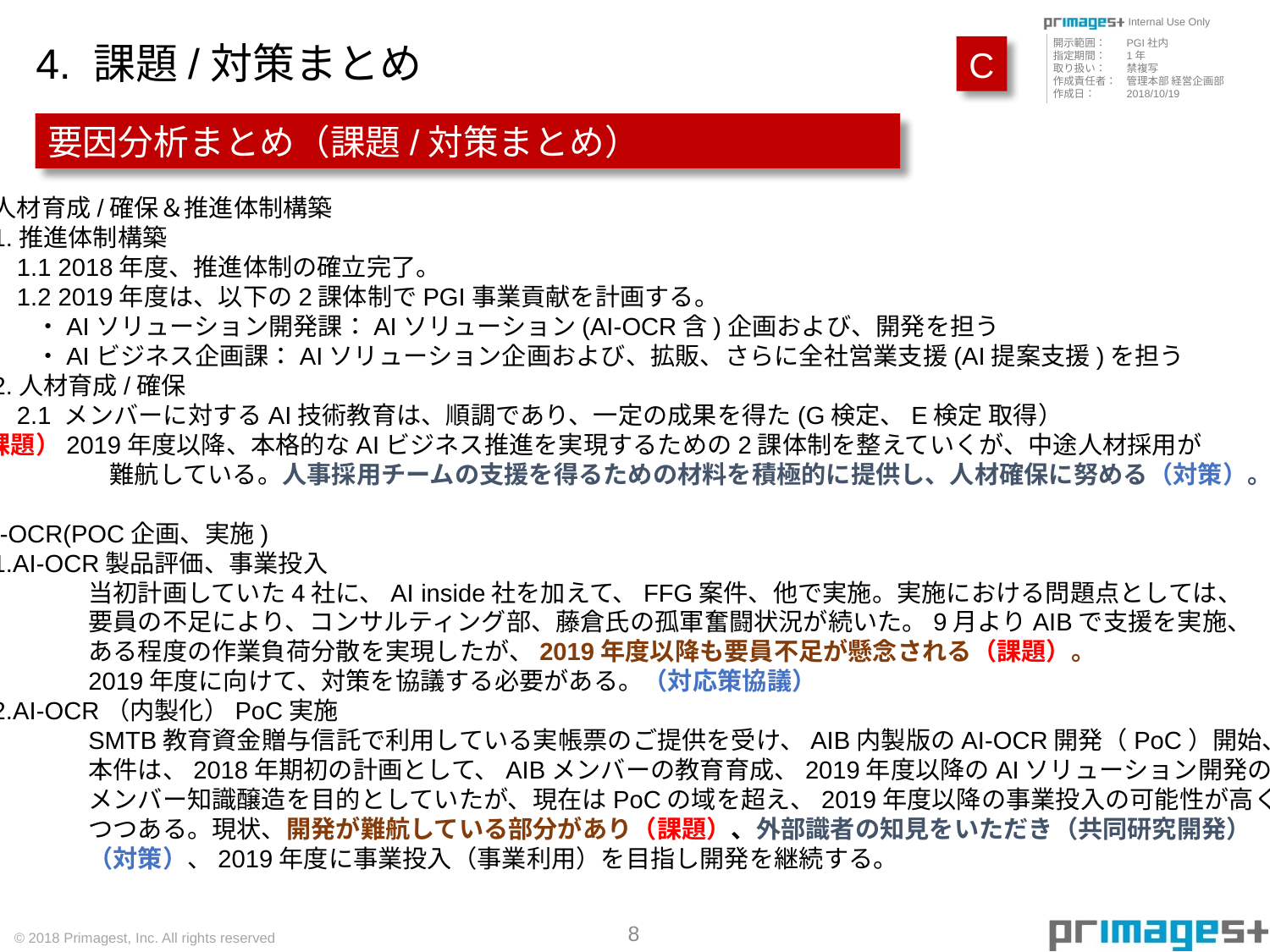

# 4. 課題/対策まとめ
C
要因分析まとめ（課題/対策まとめ）
■人材育成/確保＆推進体制構築
　1.推進体制構築
　　1.1 2018年度、推進体制の確立完了。
　　1.2 2019年度は、以下の2課体制でPGI事業貢献を計画する。
　　　・AIソリューション開発課：AIソリューション(AI-OCR含)企画および、開発を担う
　　　・AIビジネス企画課：AIソリューション企画および、拡販、さらに全社営業支援(AI提案支援)を担う
　2.人材育成/確保
　　2.1 メンバーに対するAI技術教育は、順調であり、一定の成果を得た(G検定、E検定 取得）
（課題）2019年度以降、本格的なAIビジネス推進を実現するための2課体制を整えていくが、中途人材採用が
　　　　　　難航している。人事採用チームの支援を得るための材料を積極的に提供し、人材確保に努める（対策）。

■AI-OCR(POC企画、実施)
　1.AI-OCR製品評価、事業投入
	当初計画していた4社に、AI inside社を加えて、FFG案件、他で実施。実施における問題点としては、
	要員の不足により、コンサルティング部、藤倉氏の孤軍奮闘状況が続いた。9月よりAIBで支援を実施、
	ある程度の作業負荷分散を実現したが、2019年度以降も要員不足が懸念される（課題）。
	2019年度に向けて、対策を協議する必要がある。（対応策協議）
　2.AI-OCR（内製化）PoC実施
	SMTB教育資金贈与信託で利用している実帳票のご提供を受け、AIB内製版のAI-OCR開発（PoC）開始、
	本件は、2018年期初の計画として、AIBメンバーの教育育成、2019年度以降のAIソリューション開発の準備と
	メンバー知識醸造を目的としていたが、現在はPoCの域を超え、2019年度以降の事業投入の可能性が高くなり
	つつある。現状、開発が難航している部分があり（課題）、外部識者の知見をいただき（共同研究開発）
	（対策）、2019年度に事業投入（事業利用）を目指し開発を継続する。
© 2018 Primagest, Inc. All rights reserved
8